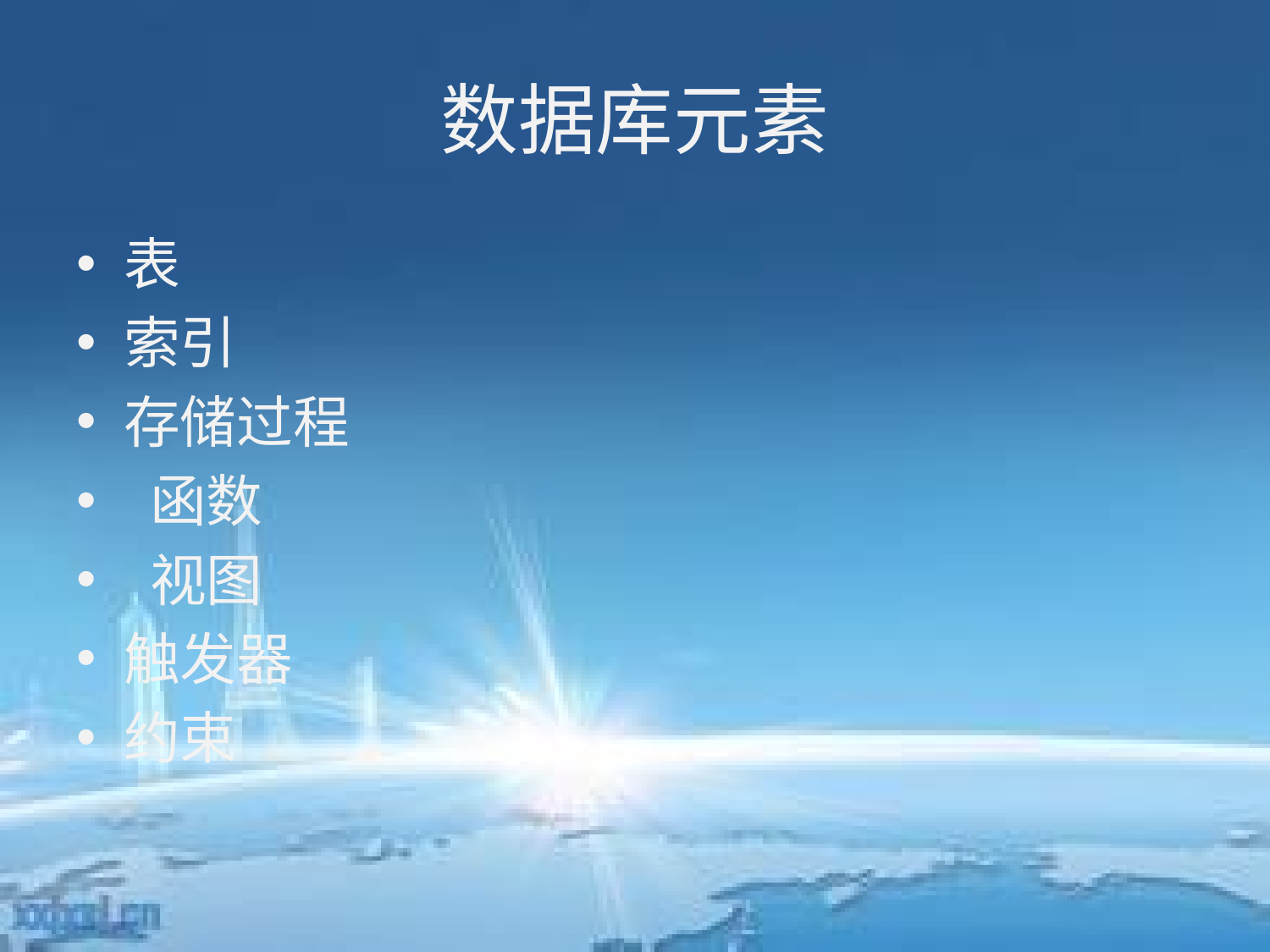

# 数据库元素
表
索引
存储过程
 函数
 视图
触发器
约束